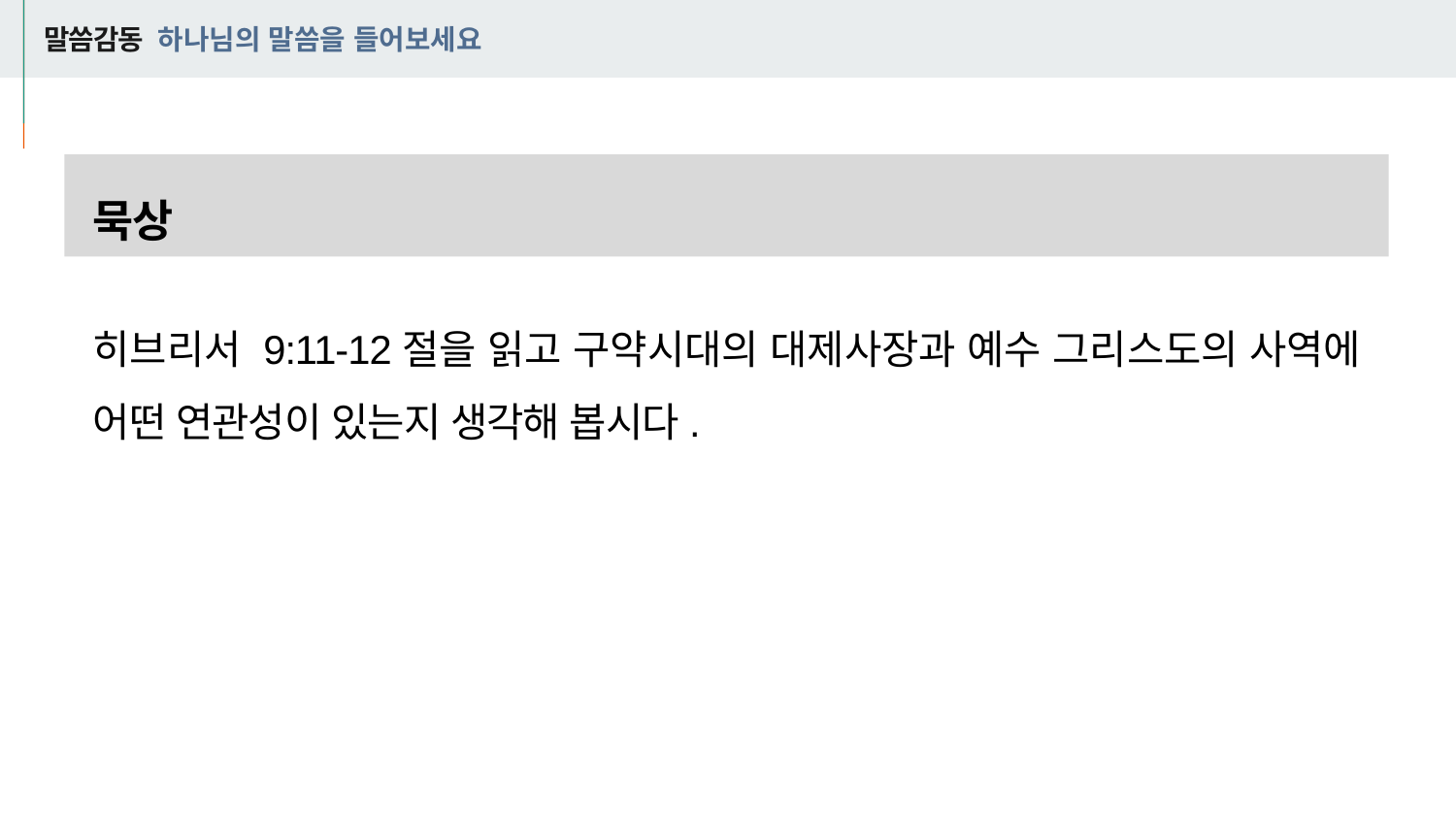

# 말씀감동  하나님의 말씀을 들어보세요
묵상
히브리서 9:11-12절을 읽고 구약시대의 대제사장과 예수 그리스도의 사역에 어떤 연관성이 있는지 생각해 봅시다.